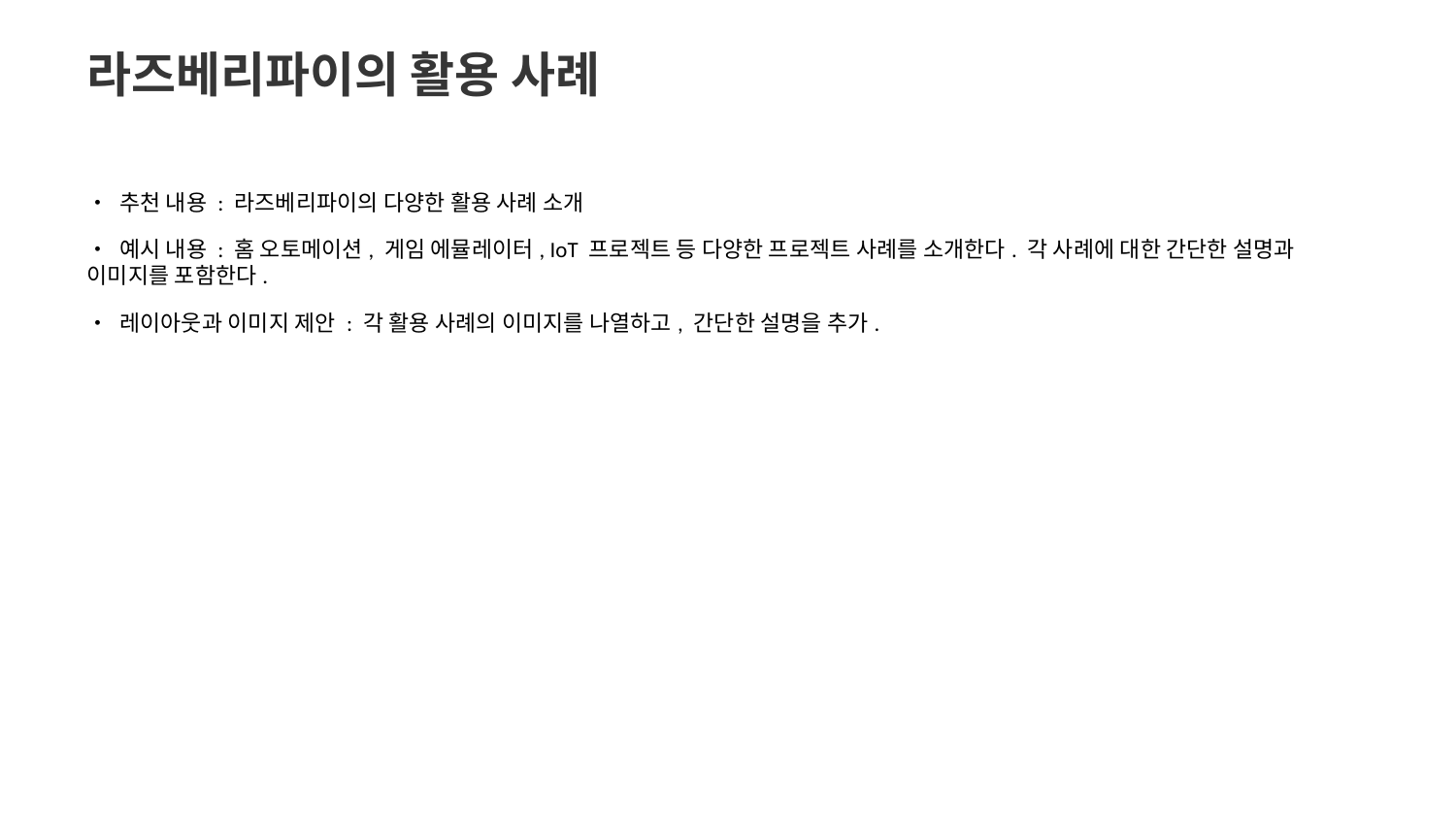

라즈베리파이의 활용 사례
• 추천 내용 : 라즈베리파이의 다양한 활용 사례 소개
• 예시 내용 : 홈 오토메이션, 게임 에뮬레이터, IoT 프로젝트 등 다양한 프로젝트 사례를 소개한다. 각 사례에 대한 간단한 설명과 이미지를 포함한다.
• 레이아웃과 이미지 제안 : 각 활용 사례의 이미지를 나열하고, 간단한 설명을 추가.